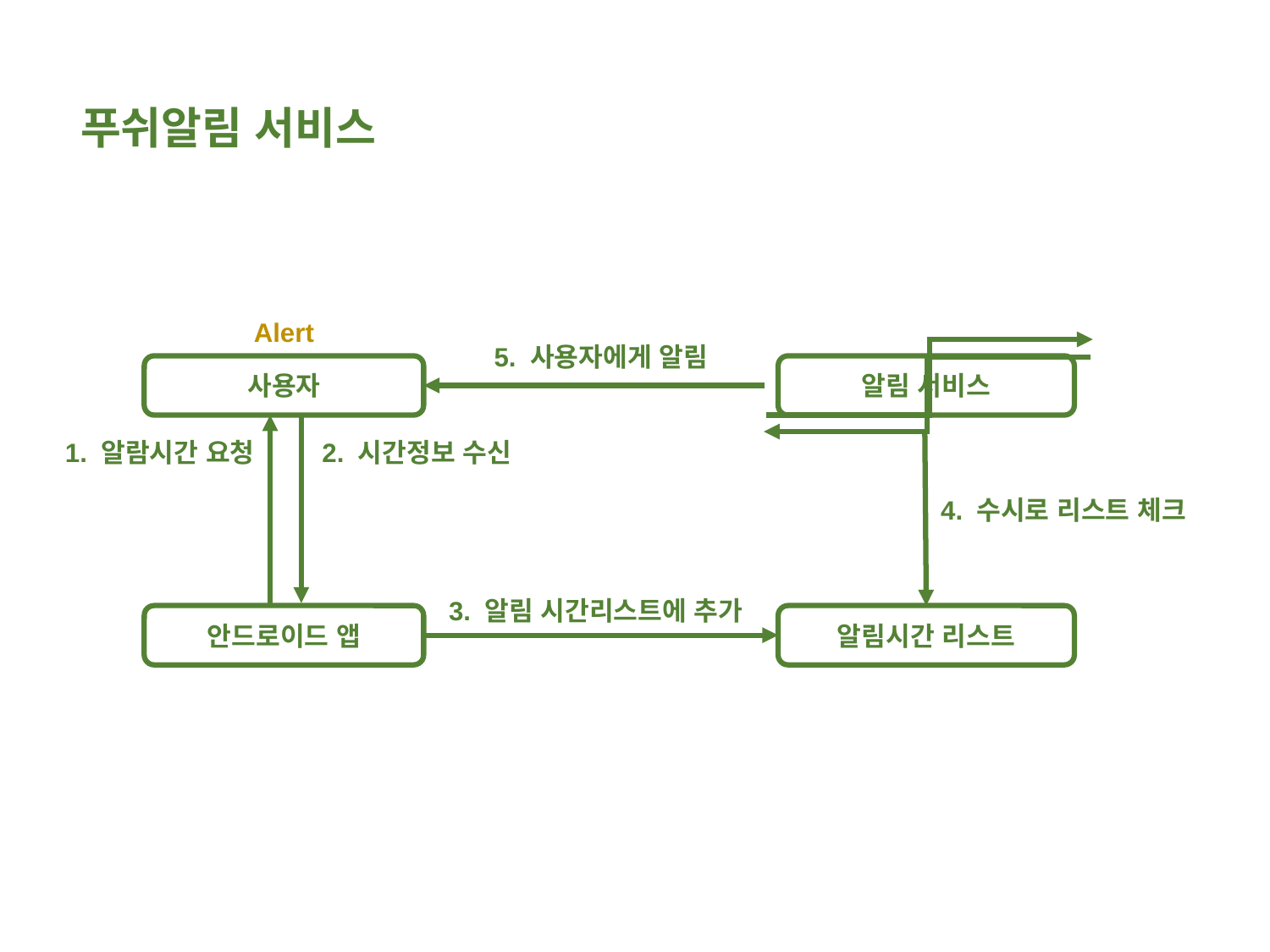

푸쉬알림 서비스
Alert
5. 사용자에게 알림
알림 서비스
사용자
1. 알람시간 요청
2. 시간정보 수신
4. 수시로 리스트 체크
3. 알림 시간리스트에 추가
안드로이드 앱
알림시간 리스트